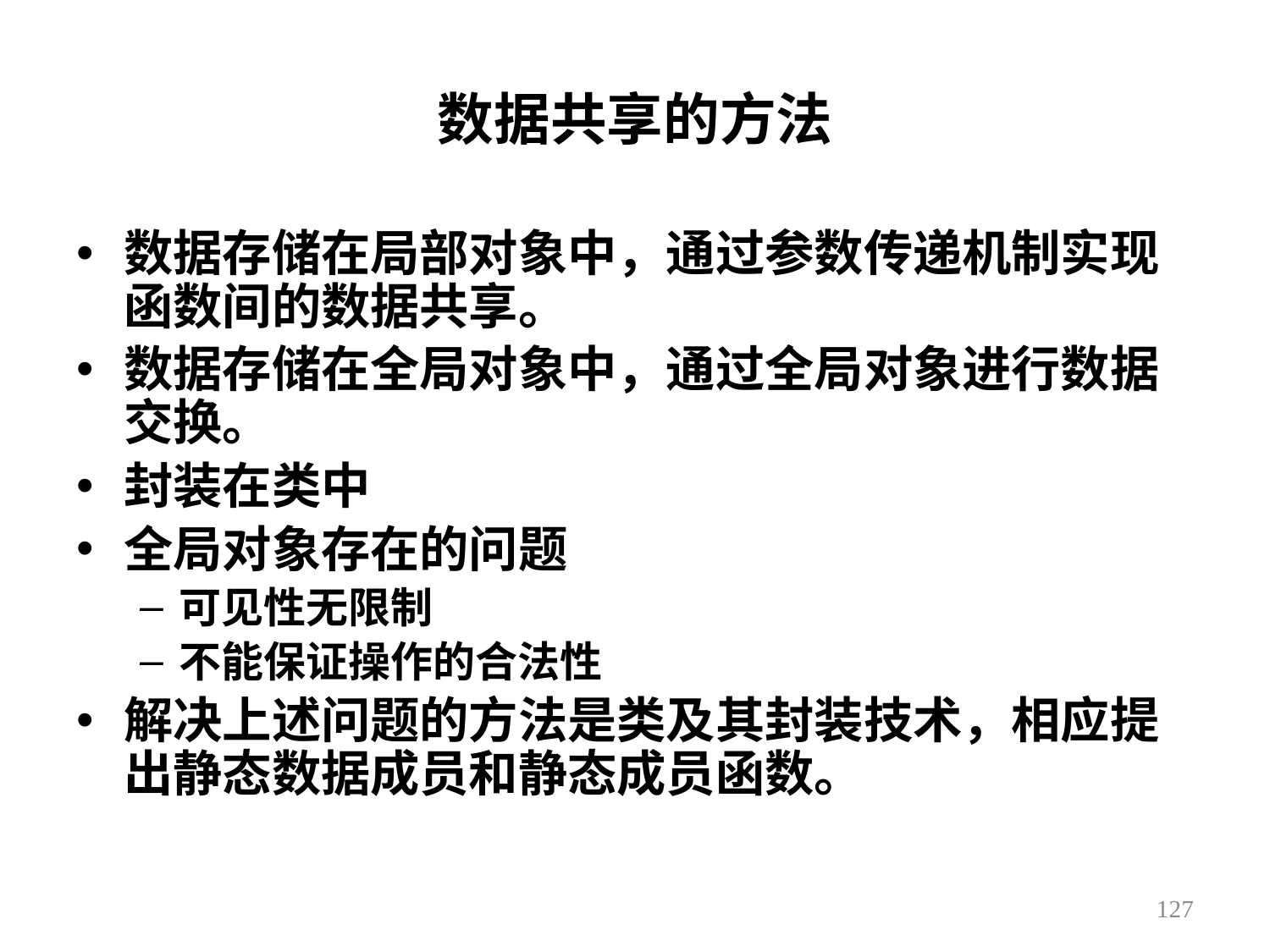

# 数据共享的方法
数据存储在局部对象中，通过参数传递机制实现函数间的数据共享。
数据存储在全局对象中，通过全局对象进行数据交换。
封装在类中
全局对象存在的问题
可见性无限制
不能保证操作的合法性
解决上述问题的方法是类及其封装技术，相应提出静态数据成员和静态成员函数。
127